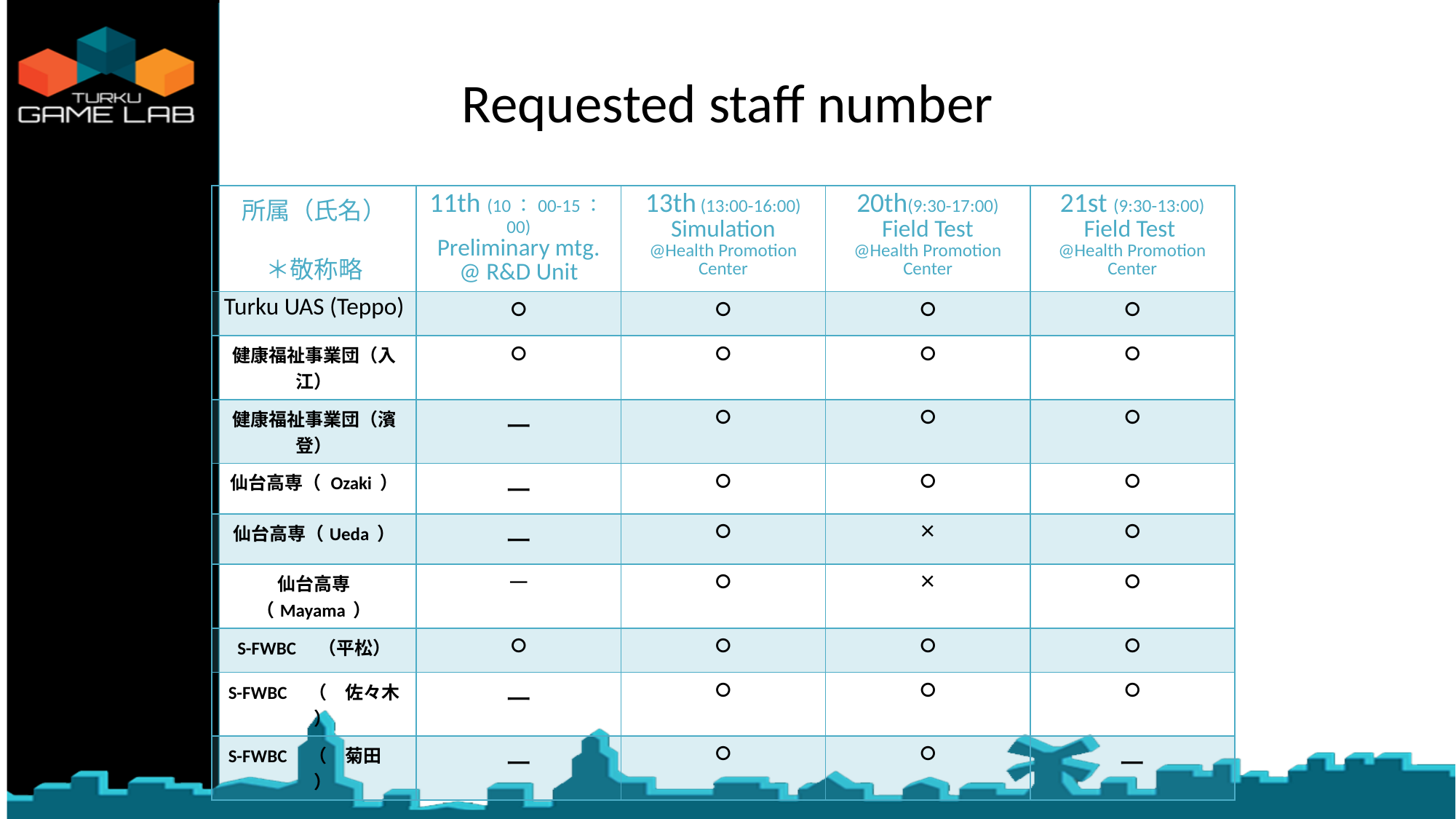

# Requested staff number
| 所属（氏名） ＊敬称略 | 11th (10：00-15：00) Preliminary mtg. @ R&D Unit | 13th (13:00-16:00) Simulation @Health Promotion Center | 20th(9:30-17:00) Field Test @Health Promotion Center | 21st (9:30-13:00) Field Test @Health Promotion Center |
| --- | --- | --- | --- | --- |
| Turku UAS (Teppo) | ○ | ○ | ○ | ○ |
| 健康福祉事業団（入江） | ○ | ○ | ○ | ○ |
| 健康福祉事業団（濱登） | ー | ○ | ○ | ○ |
| 仙台高専（ Ozaki ） | ー | ○ | ○ | ○ |
| 仙台高専（Ueda ） | ー | ○ | × | ○ |
| 仙台高専（Mayama ） | ― | ○ | × | ○ |
| S-FWBC　（平松） | ○ | ○ | ○ | ○ |
| S-FWBC　（　佐々木　） | ー | ○ | ○ | ○ |
| S-FWBC　（　菊田　　） | ー | ○ | ○ | ー |